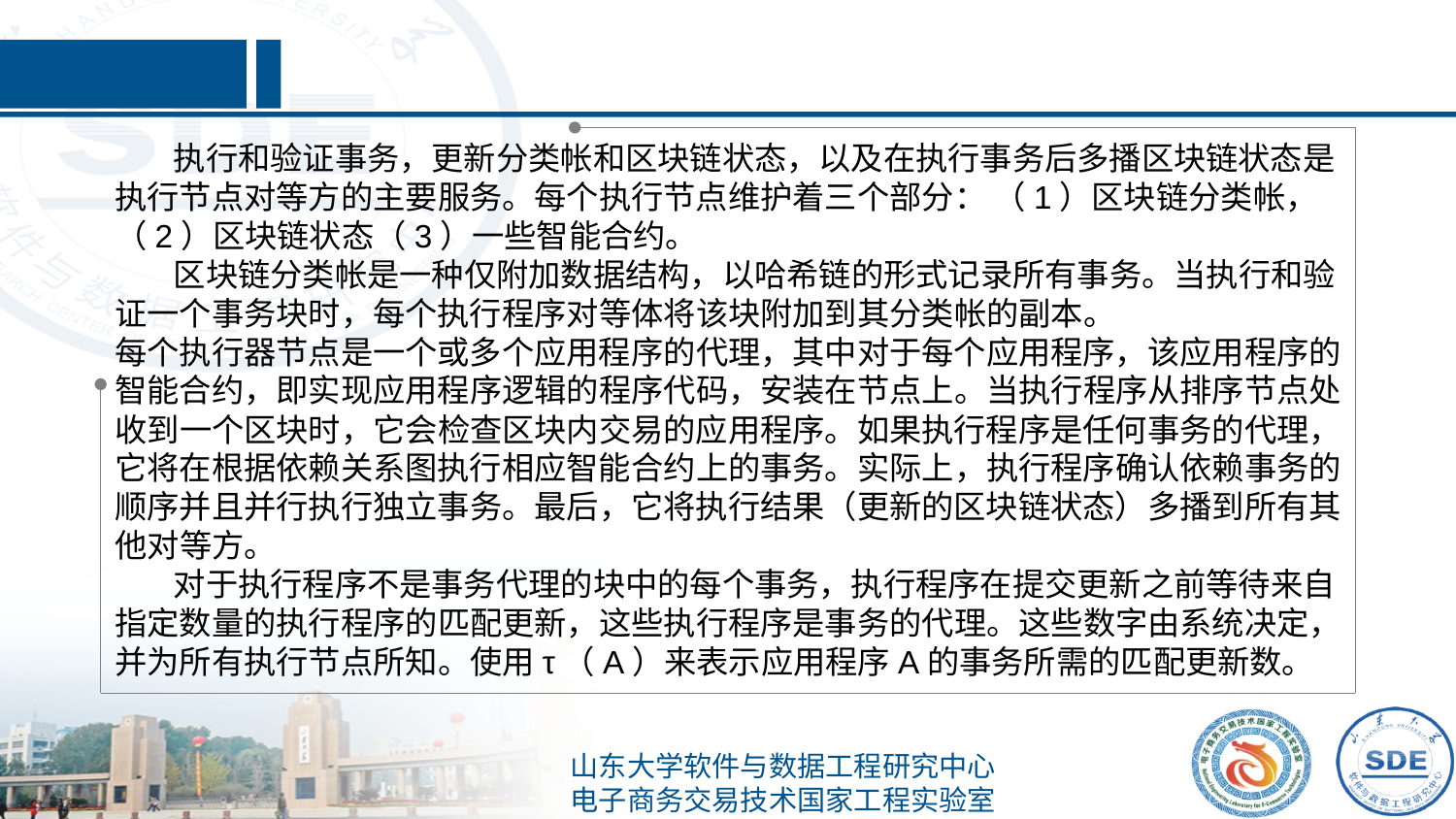

执行和验证事务，更新分类帐和区块链状态，以及在执行事务后多播区块链状态是执行节点对等方的主要服务。每个执行节点维护着三个部分： （1）区块链分类帐，（2）区块链状态（3）一些智能合约。
       区块链分类帐是一种仅附加数据结构，以哈希链的形式记录所有事务。当执行和验证一个事务块时，每个执行程序对等体将该块附加到其分类帐的副本。
每个执行器节点是一个或多个应用程序的代理，其中对于每个应用程序，该应用程序的智能合约，即实现应用程序逻辑的程序代码，安装在节点上。当执行程序从排序节点处收到一个区块时，它会检查区块内交易的应用程序。如果执行程序是任何事务的代理，它将在根据依赖关系图执行相应智能合约上的事务。实际上，执行程序确认依赖事务的顺序并且并行执行独立事务。最后，它将执行结果（更新的区块链状态）多播到所有其他对等方。
       对于执行程序不是事务代理的块中的每个事务，执行程序在提交更新之前等待来自指定数量的执行程序的匹配更新，这些执行程序是事务的代理。这些数字由系统决定，并为所有执行节点所知。使用τ（A）来表示应用程序A的事务所需的匹配更新数。